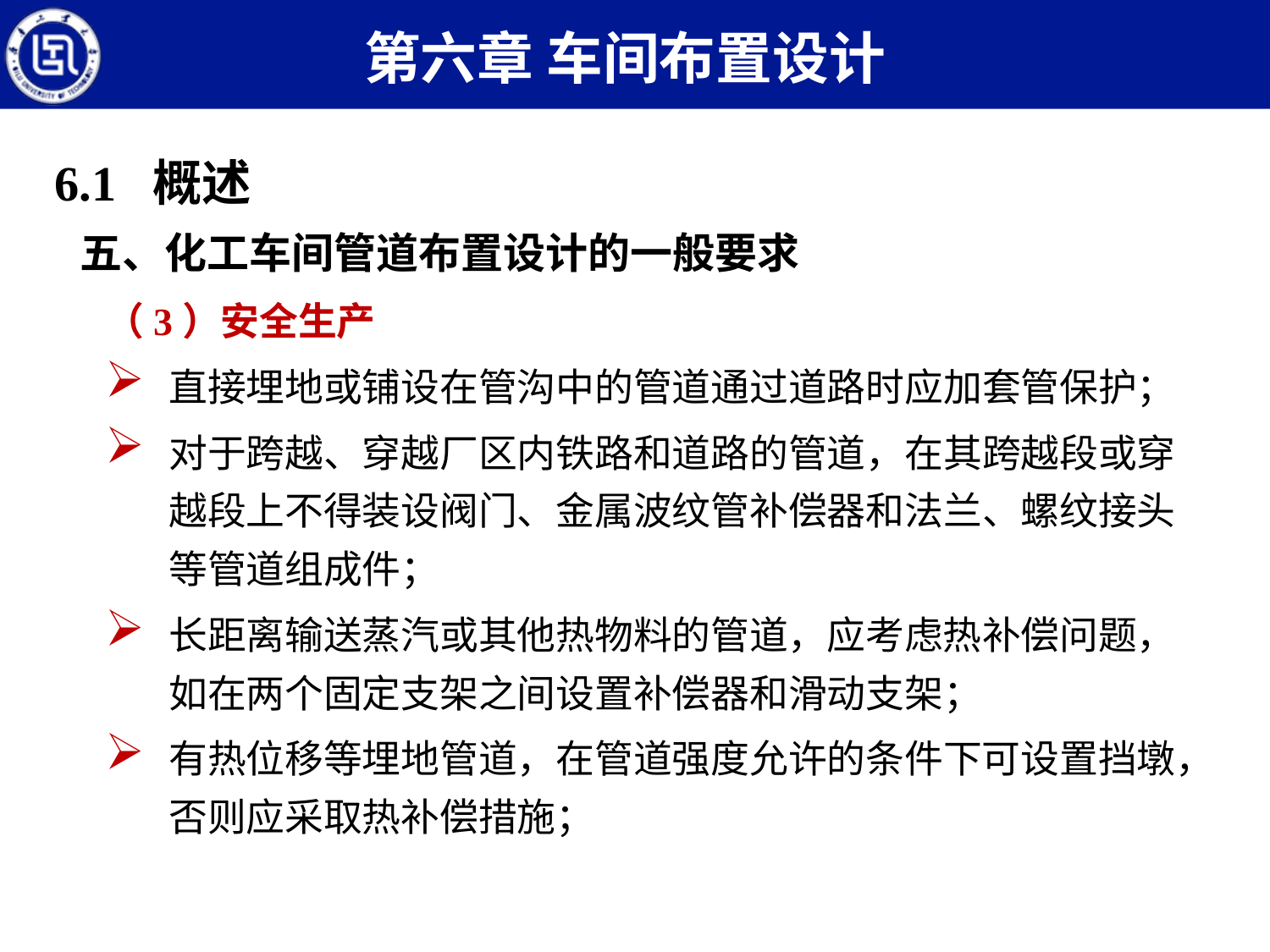

第六章 车间布置设计
6.1  概述
五、化工车间管道布置设计的一般要求
（3）安全生产
直接埋地或铺设在管沟中的管道通过道路时应加套管保护；
对于跨越、穿越厂区内铁路和道路的管道，在其跨越段或穿越段上不得装设阀门、金属波纹管补偿器和法兰、螺纹接头等管道组成件；
长距离输送蒸汽或其他热物料的管道，应考虑热补偿问题，如在两个固定支架之间设置补偿器和滑动支架；
有热位移等埋地管道，在管道强度允许的条件下可设置挡墩，否则应采取热补偿措施；